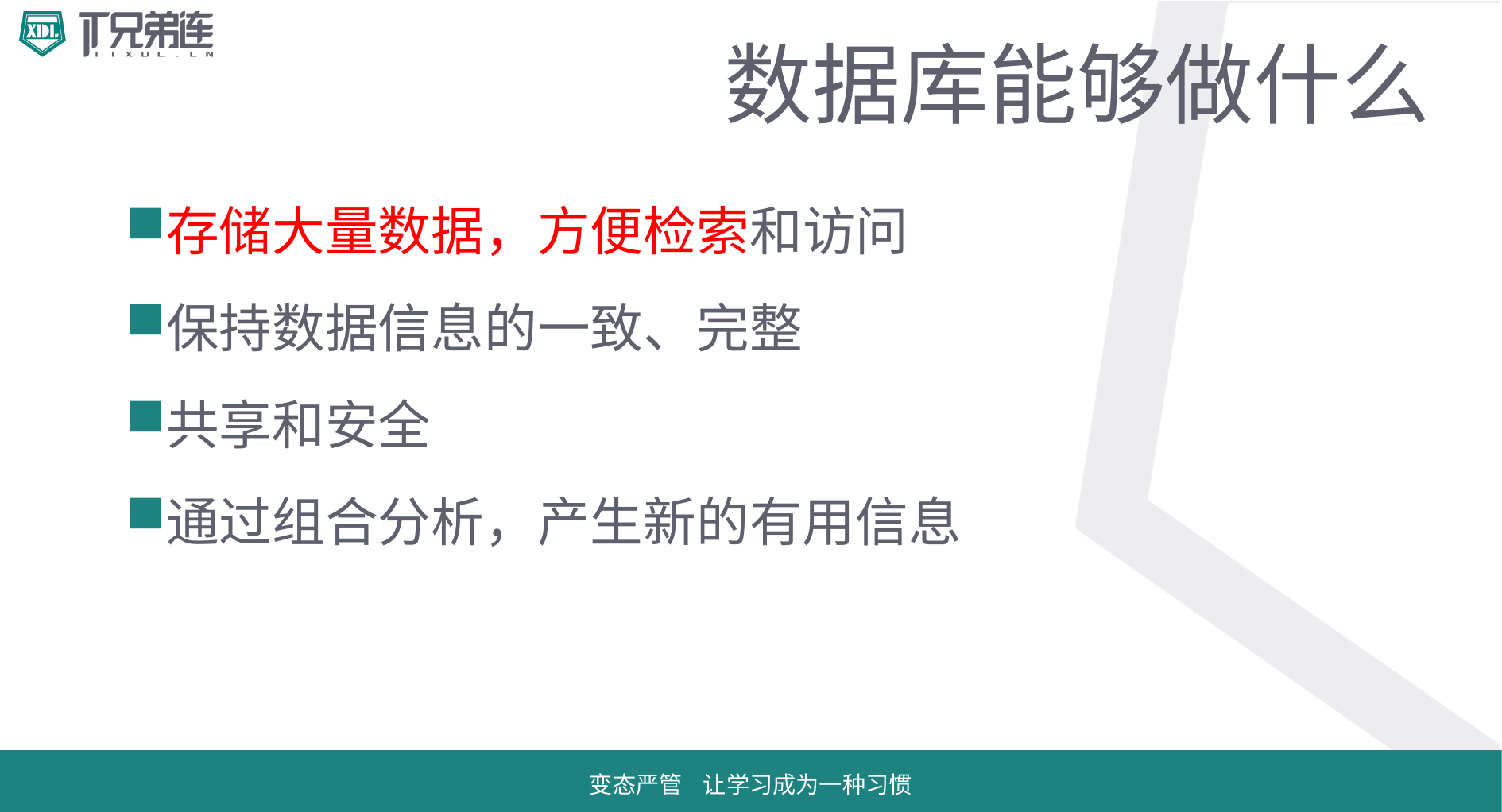

# 数据库能够做什么
存储大量数据，方便检索和访问
保持数据信息的一致、完整
共享和安全
通过组合分析，产生新的有用信息